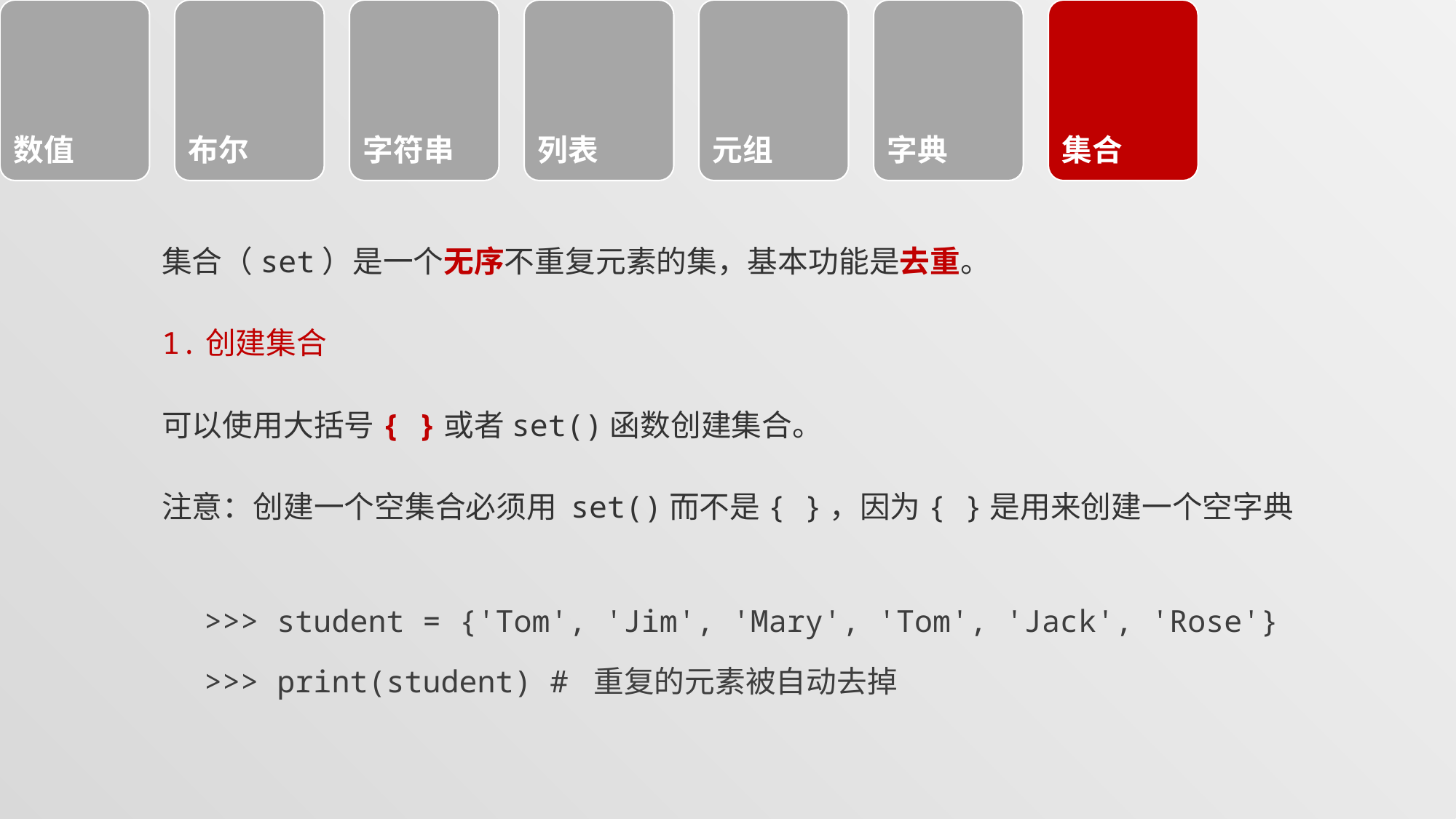

#
集合（set）是一个无序不重复元素的集，基本功能是去重。
1.创建集合
可以使用大括号{ }或者set()函数创建集合。
注意：创建一个空集合必须用 set()而不是{ }，因为{ }是用来创建一个空字典
>>> student = {'Tom', 'Jim', 'Mary', 'Tom', 'Jack', 'Rose'}
>>> print(student) # 重复的元素被自动去掉